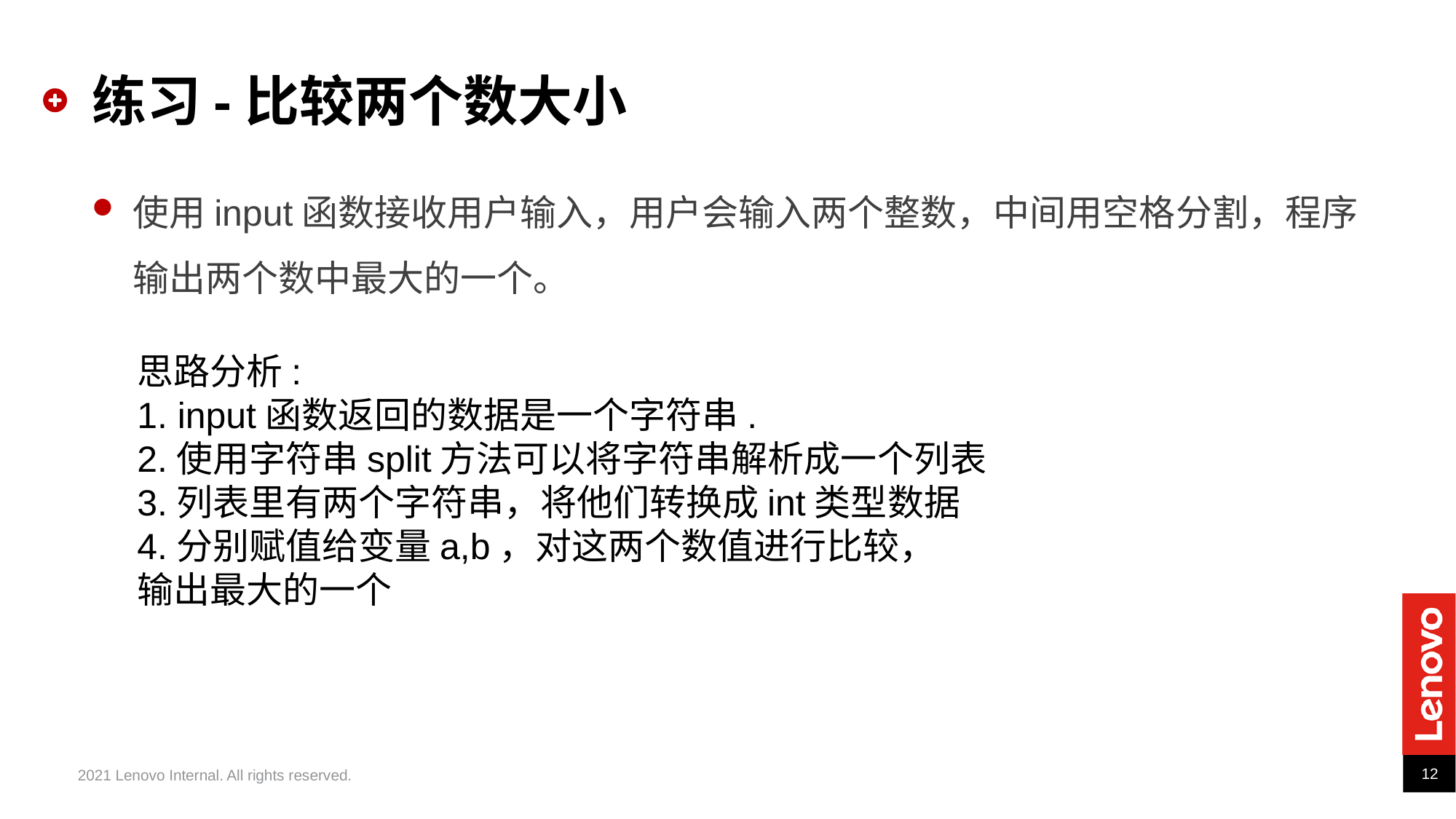

# 练习-比较两个数大小
使用input函数接收用户输入，用户会输入两个整数，中间用空格分割，程序输出两个数中最大的一个。

思路分析:
1. input函数返回的数据是一个字符串.
2.使用字符串split方法可以将字符串解析成一个列表
3.列表里有两个字符串，将他们转换成int类型数据
4.分别赋值给变量a,b，对这两个数值进行比较，
输出最大的一个